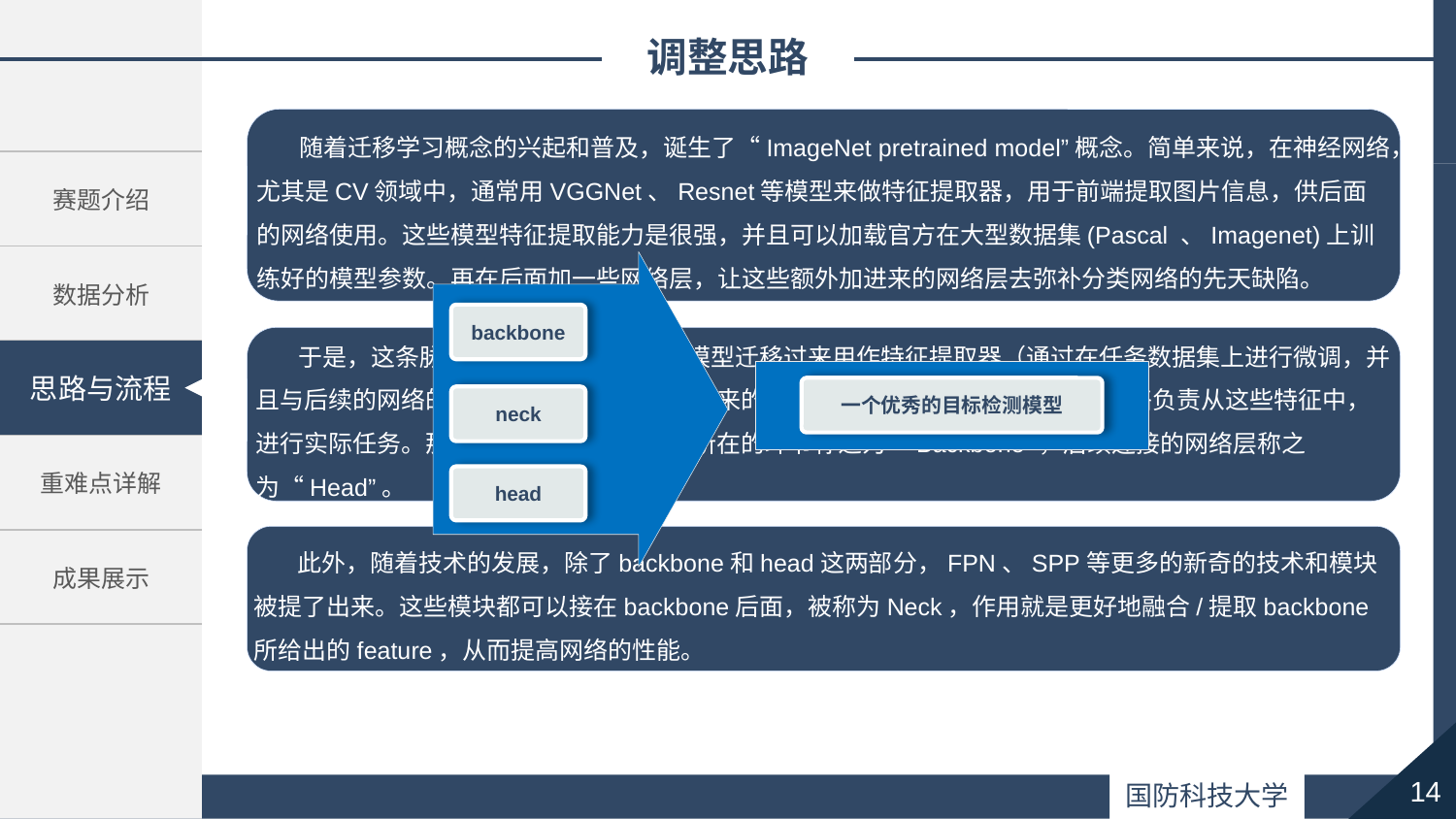

调整思路
       随着迁移学习概念的兴起和普及，诞生了“ImageNet pretrained model”概念。简单来说，在神经网络，尤其是CV领域中，通常用VGGNet、Resnet等模型来做特征提取器，用于前端提取图片信息，供后面的网络使用。这些模型特征提取能力是很强，并且可以加载官方在大型数据集(Pascal 、Imagenet)上训练好的模型参数。再在后面加一些网络层，让这些额外加进来的网络层去弥补分类网络的先天缺陷。

backbone
       于是，这条脉络就非常清晰了：分类模型迁移过来用作特征提取器（通过在任务数据集上进行微调，并且与后续的网络的共同训练，使得它提取出来的特征更适合OD任务），后续的网络负责从这些特征中，进行实际任务。那么，我们就将分类网络所在的环节称之为“Backbone”，后续连接的网络层称之为“Head”。

一个优秀的目标检测模型
neck
head
       此外，随着技术的发展，除了backbone和head这两部分，FPN、SPP等更多的新奇的技术和模块被提了出来。这些模块都可以接在backbone后面，被称为Neck，作用就是更好地融合/提取backbone所给出的feature，从而提高网络的性能。